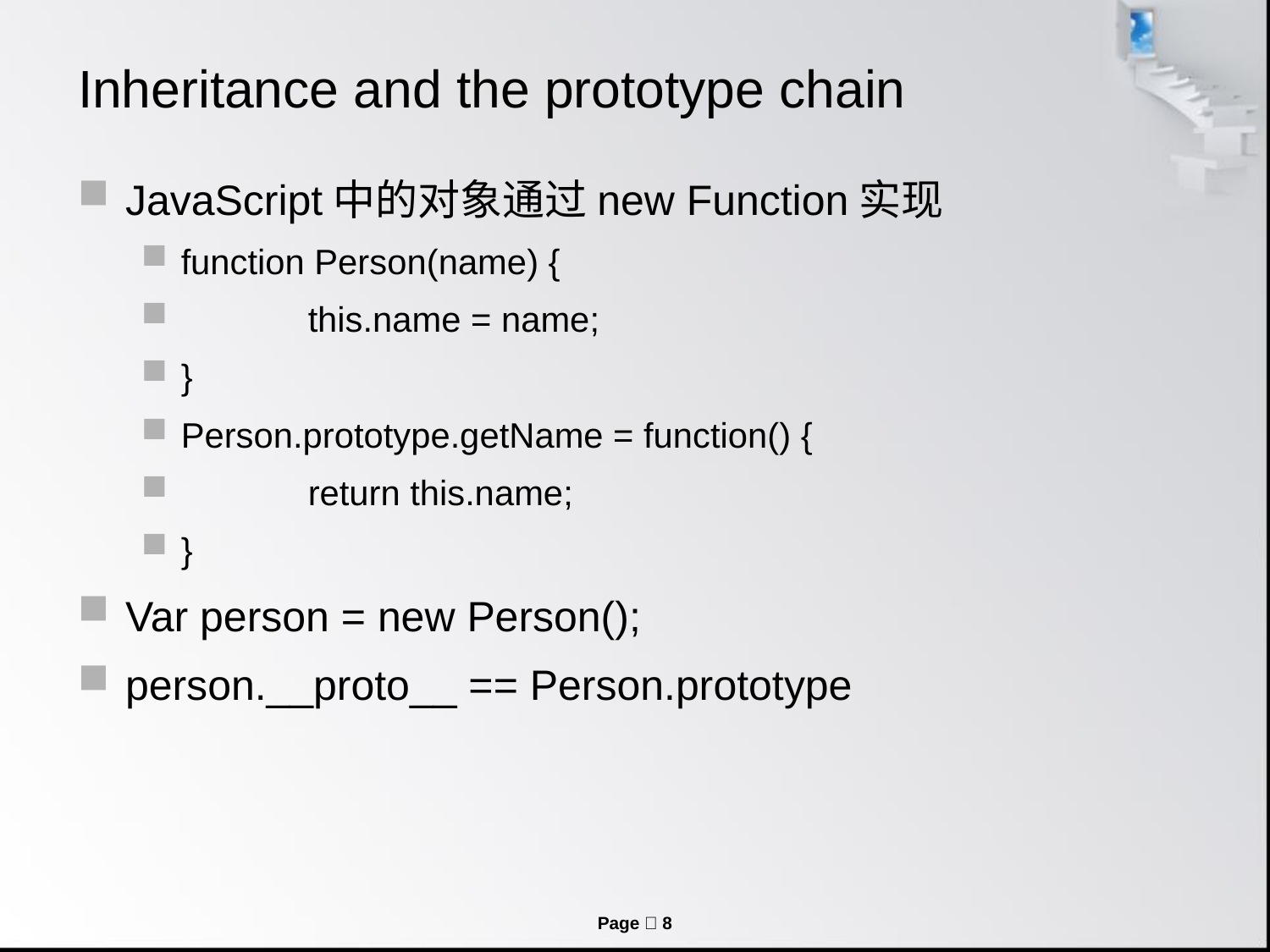

# Inheritance and the prototype chain
JavaScript中的对象通过new Function实现
function Person(name) {
	this.name = name;
}
Person.prototype.getName = function() {
	return this.name;
}
Var person = new Person();
person.__proto__ == Person.prototype